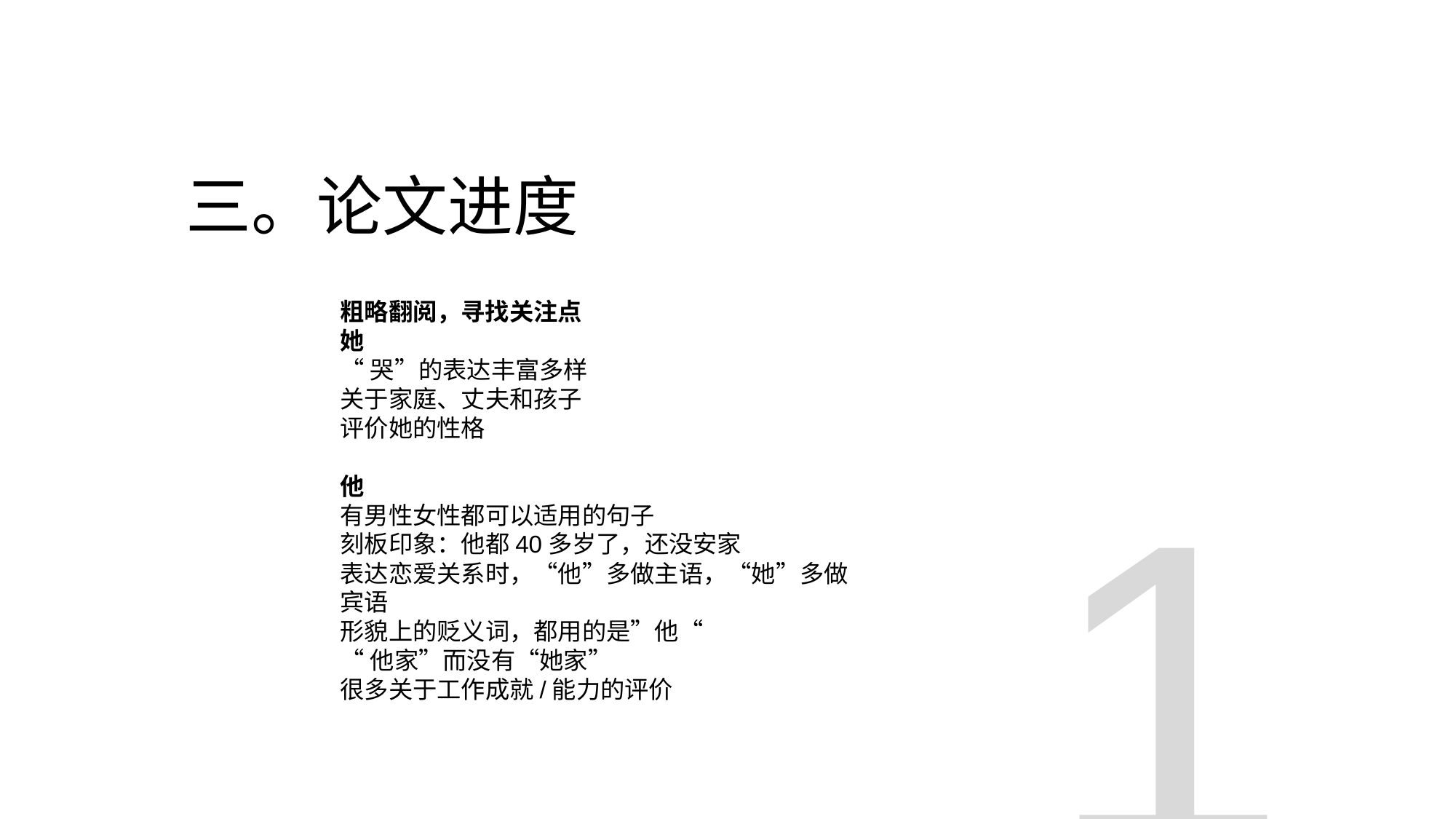

# 三。论文进度
粗略翻阅，寻找关注点
她
“哭”的表达丰富多样
关于家庭、丈夫和孩子
评价她的性格

他
有男性女性都可以适用的句子
刻板印象：他都40多岁了，还没安家
表达恋爱关系时，“他”多做主语，“她”多做宾语
形貌上的贬义词，都用的是”他“
“他家”而没有“她家”
很多关于工作成就/能力的评价
13